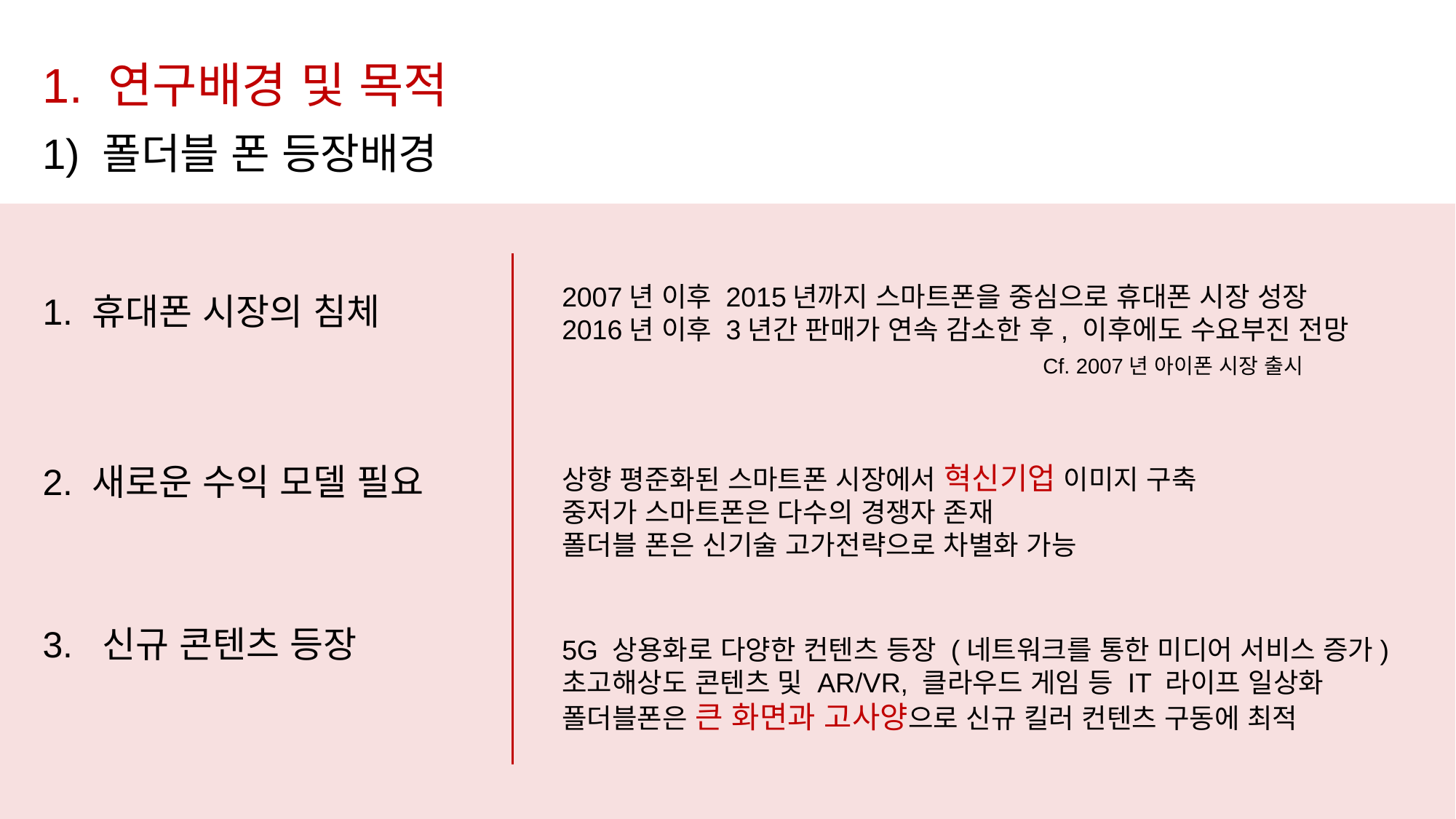

1. 연구배경 및 목적
1) 폴더블 폰 등장배경

2007년 이후 2015년까지 스마트폰을 중심으로 휴대폰 시장 성장
2016년 이후 3년간 판매가 연속 감소한 후, 이후에도 수요부진 전망
1. 휴대폰 시장의 침체
Cf. 2007년 아이폰 시장 출시
2. 새로운 수익 모델 필요
상향 평준화된 스마트폰 시장에서 혁신기업 이미지 구축
중저가 스마트폰은 다수의 경쟁자 존재
폴더블 폰은 신기술 고가전략으로 차별화 가능
3.  신규 콘텐츠 등장
5G 상용화로 다양한 컨텐츠 등장 (네트워크를 통한 미디어 서비스 증가)
초고해상도 콘텐츠 및 AR/VR, 클라우드 게임 등 IT 라이프 일상화
폴더블폰은 큰 화면과 고사양으로 신규 킬러 컨텐츠 구동에 최적